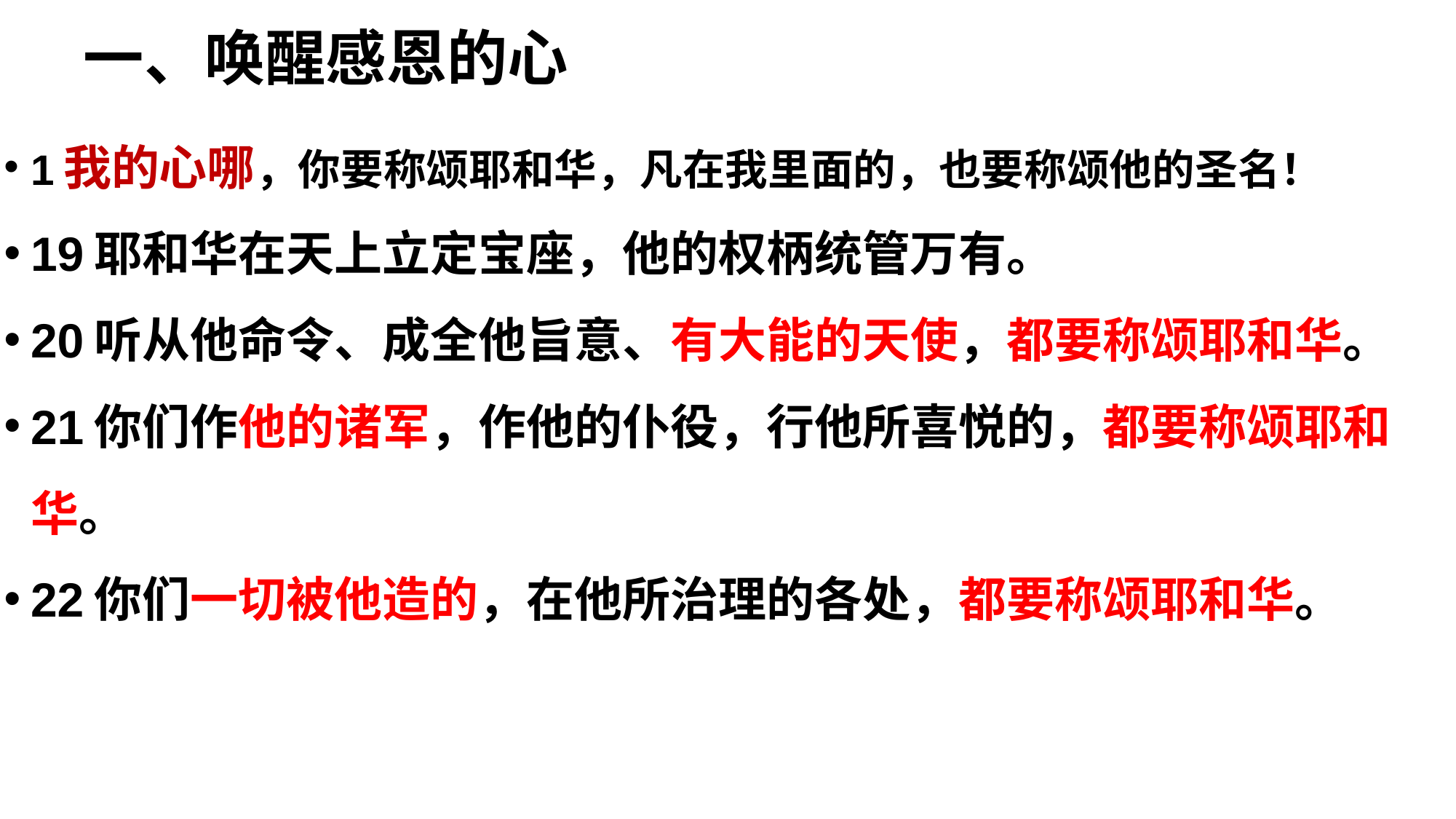

# 一、唤醒感恩的心
1我的心哪，你要称颂耶和华，凡在我里面的，也要称颂他的圣名！
19耶和华在天上立定宝座，他的权柄统管万有。
20听从他命令、成全他旨意、有大能的天使，都要称颂耶和华。
21你们作他的诸军，作他的仆役，行他所喜悦的，都要称颂耶和华。
22你们一切被他造的，在他所治理的各处，都要称颂耶和华。